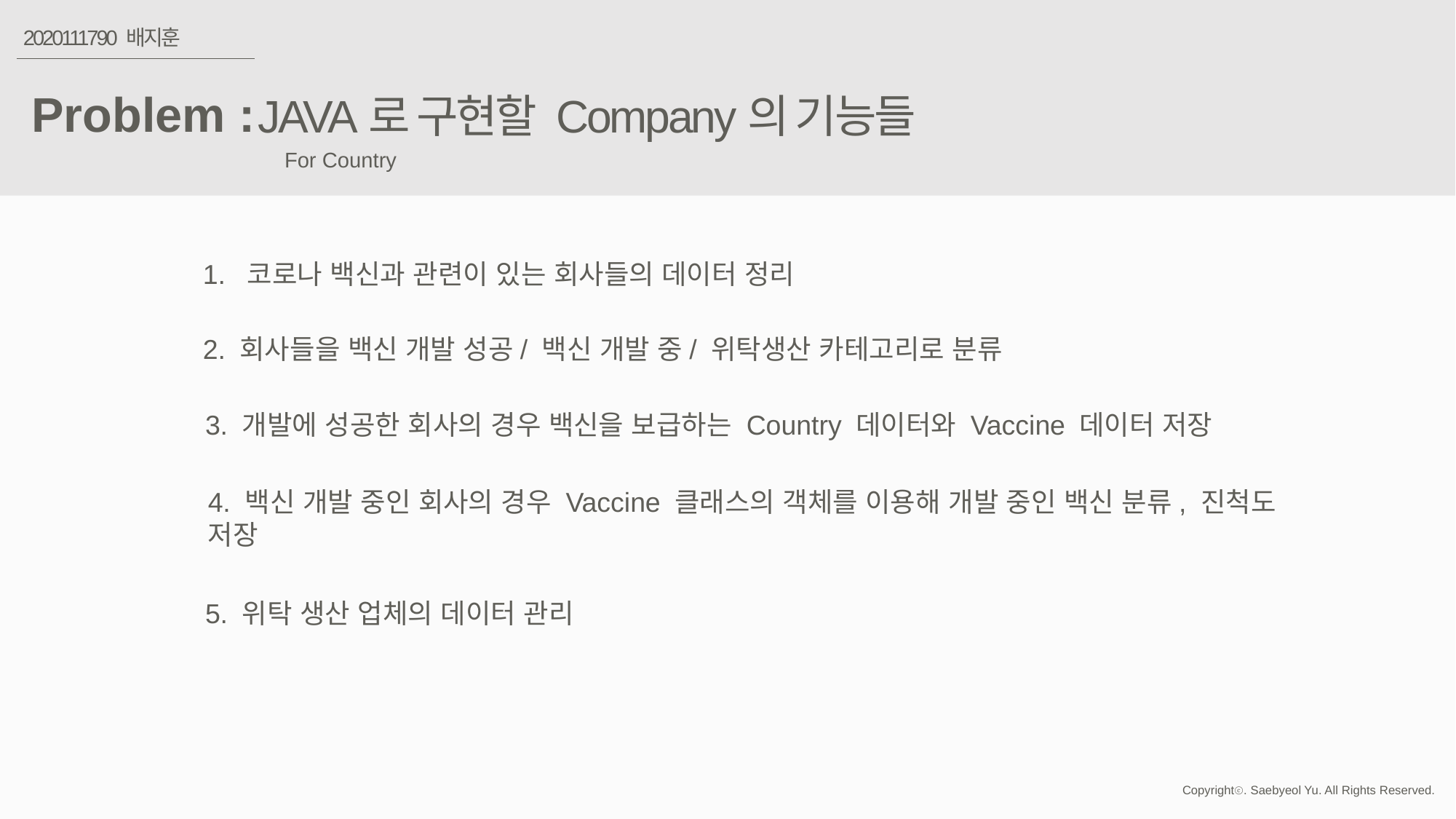

2020111790 배지훈

Problem :
JAVA로 구현할 Company의 기능들
For Country
1.  코로나 백신과 관련이 있는 회사들의 데이터 정리
2. 회사들을 백신 개발 성공/ 백신 개발 중/ 위탁생산 카테고리로 분류
3. 개발에 성공한 회사의 경우 백신을 보급하는 Country 데이터와 Vaccine 데이터 저장
4. 백신 개발 중인 회사의 경우 Vaccine 클래스의 객체를 이용해 개발 중인 백신 분류, 진척도 저장
5. 위탁 생산 업체의 데이터 관리